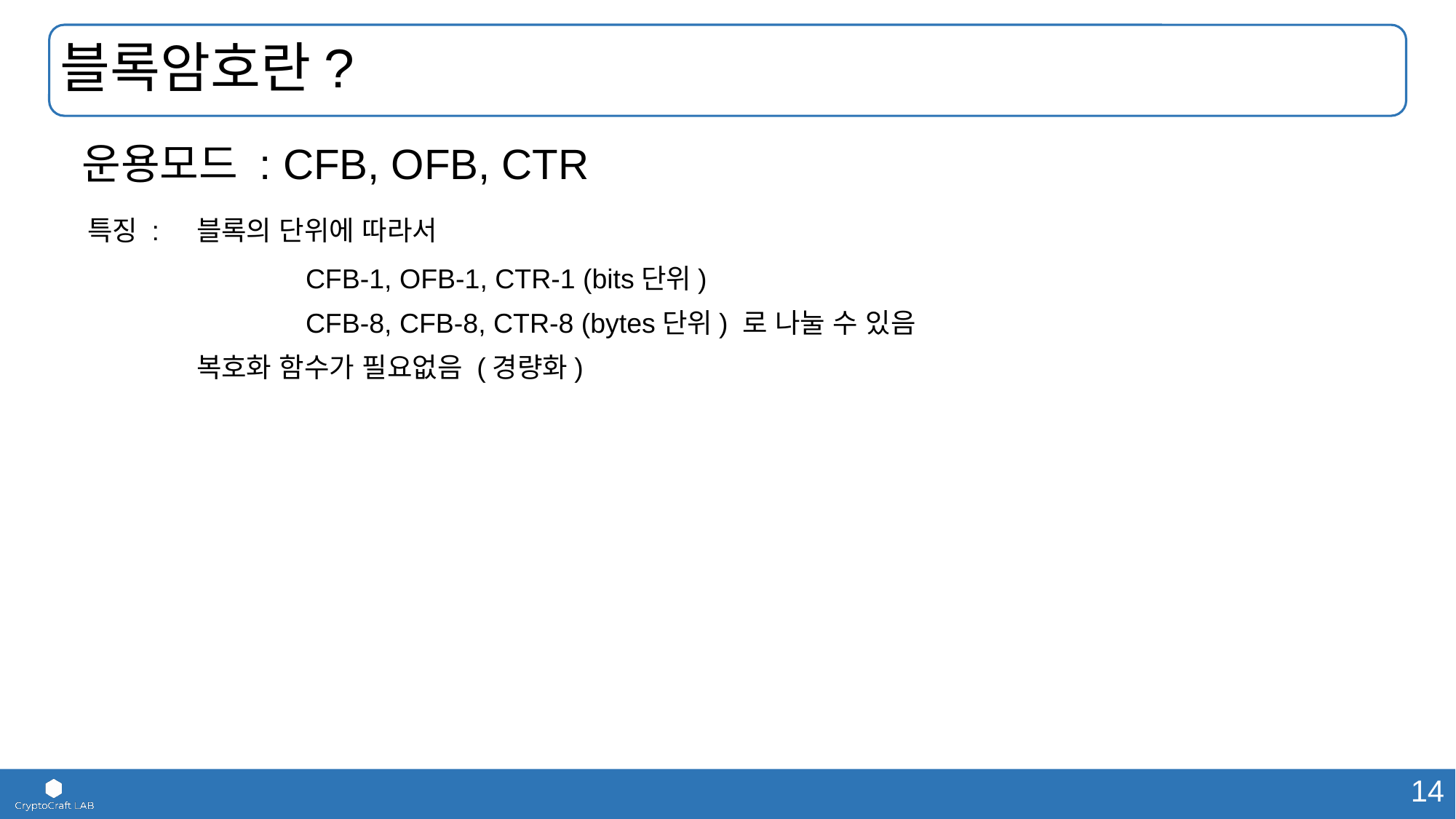

# 블록암호란?
 운용모드 : CFB, OFB, CTR
	특징 :	블록의 단위에 따라서
			CFB-1, OFB-1, CTR-1 (bits단위)
			CFB-8, CFB-8, CTR-8 (bytes단위) 로 나눌 수 있음
		복호화 함수가 필요없음 (경량화)